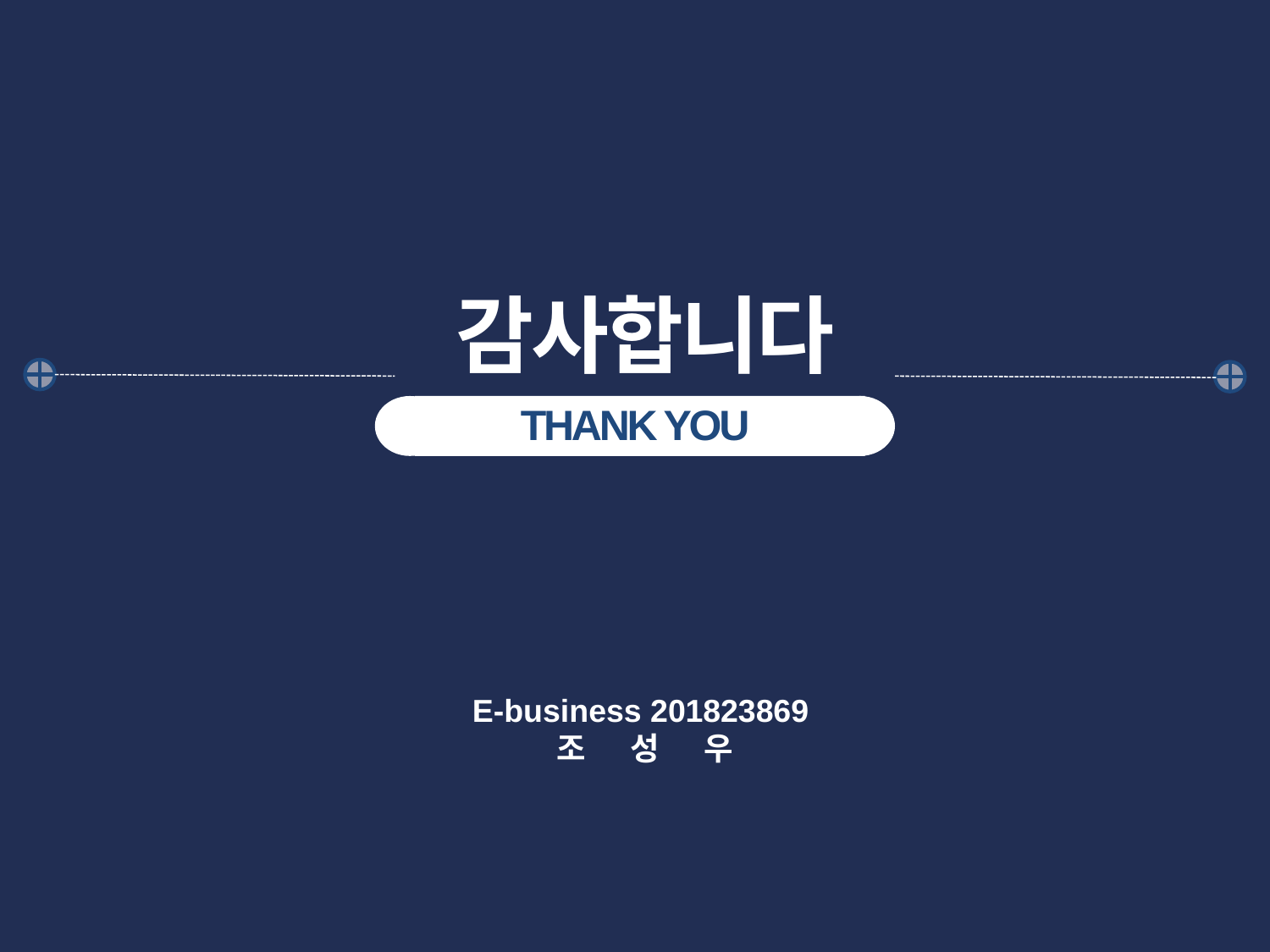

감사합니다

THANK YOU

E-business 201823869
조     성     우